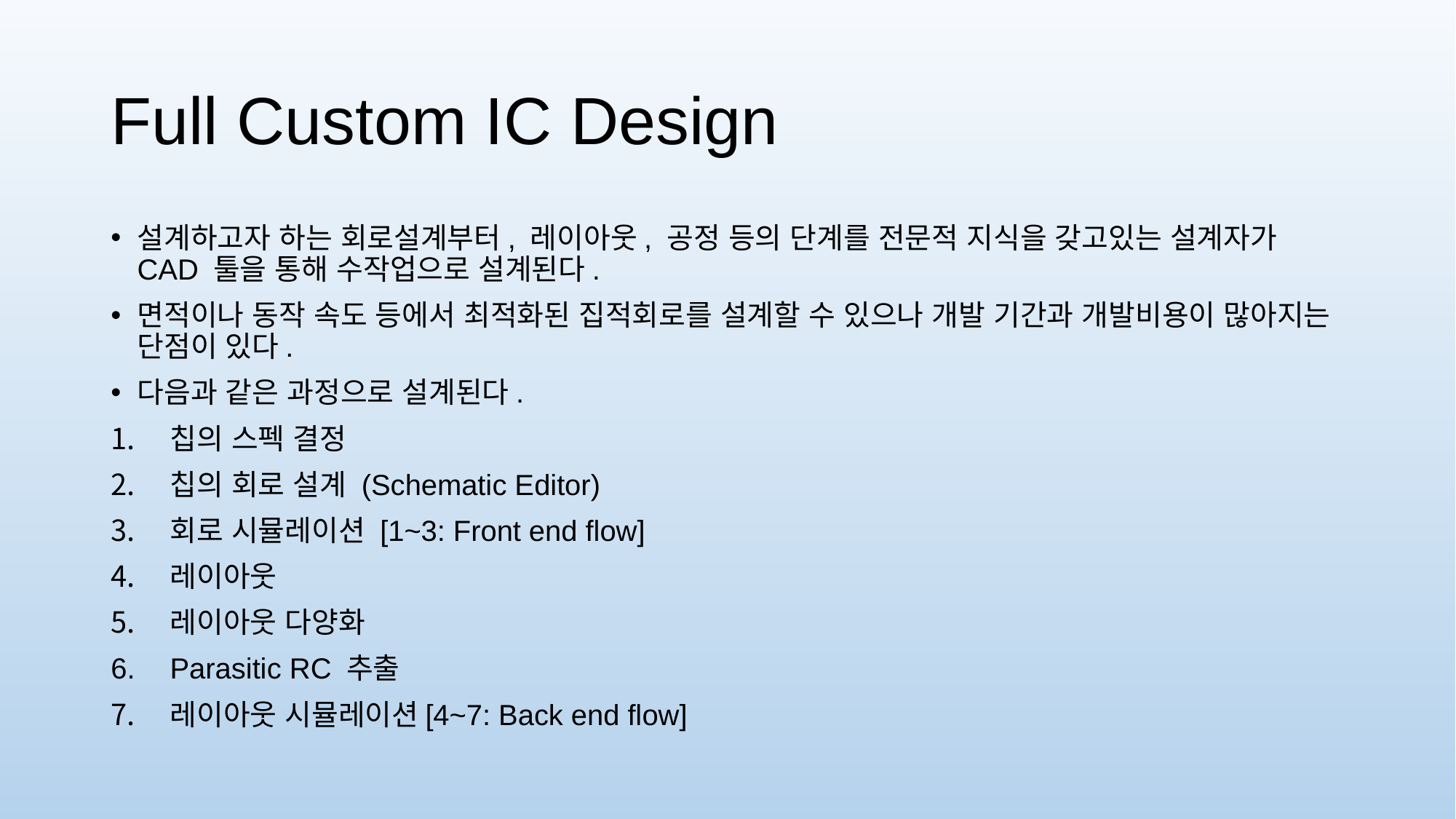

# Full Custom IC Design
설계하고자 하는 회로설계부터, 레이아웃, 공정 등의 단계를 전문적 지식을 갖고있는 설계자가 CAD 툴을 통해 수작업으로 설계된다.
면적이나 동작 속도 등에서 최적화된 집적회로를 설계할 수 있으나 개발 기간과 개발비용이 많아지는 단점이 있다.
다음과 같은 과정으로 설계된다.
칩의 스펙 결정
칩의 회로 설계 (Schematic Editor)
회로 시뮬레이션 [1~3: Front end flow]
레이아웃
레이아웃 다양화
Parasitic RC 추출
레이아웃 시뮬레이션[4~7: Back end flow]